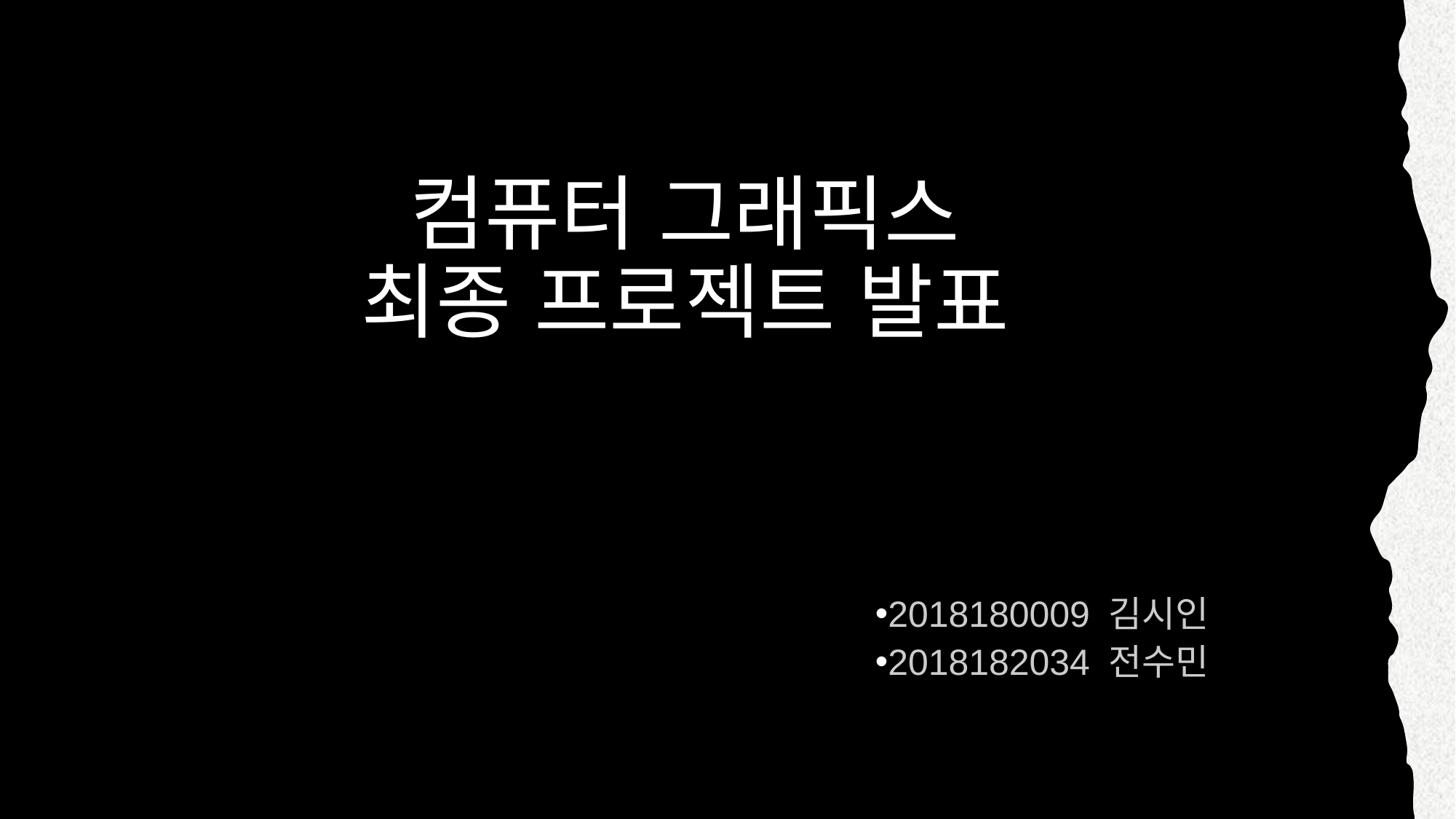

# 컴퓨터 그래픽스 최종 프로젝트 발표
2018180009 김시인
2018182034 전수민